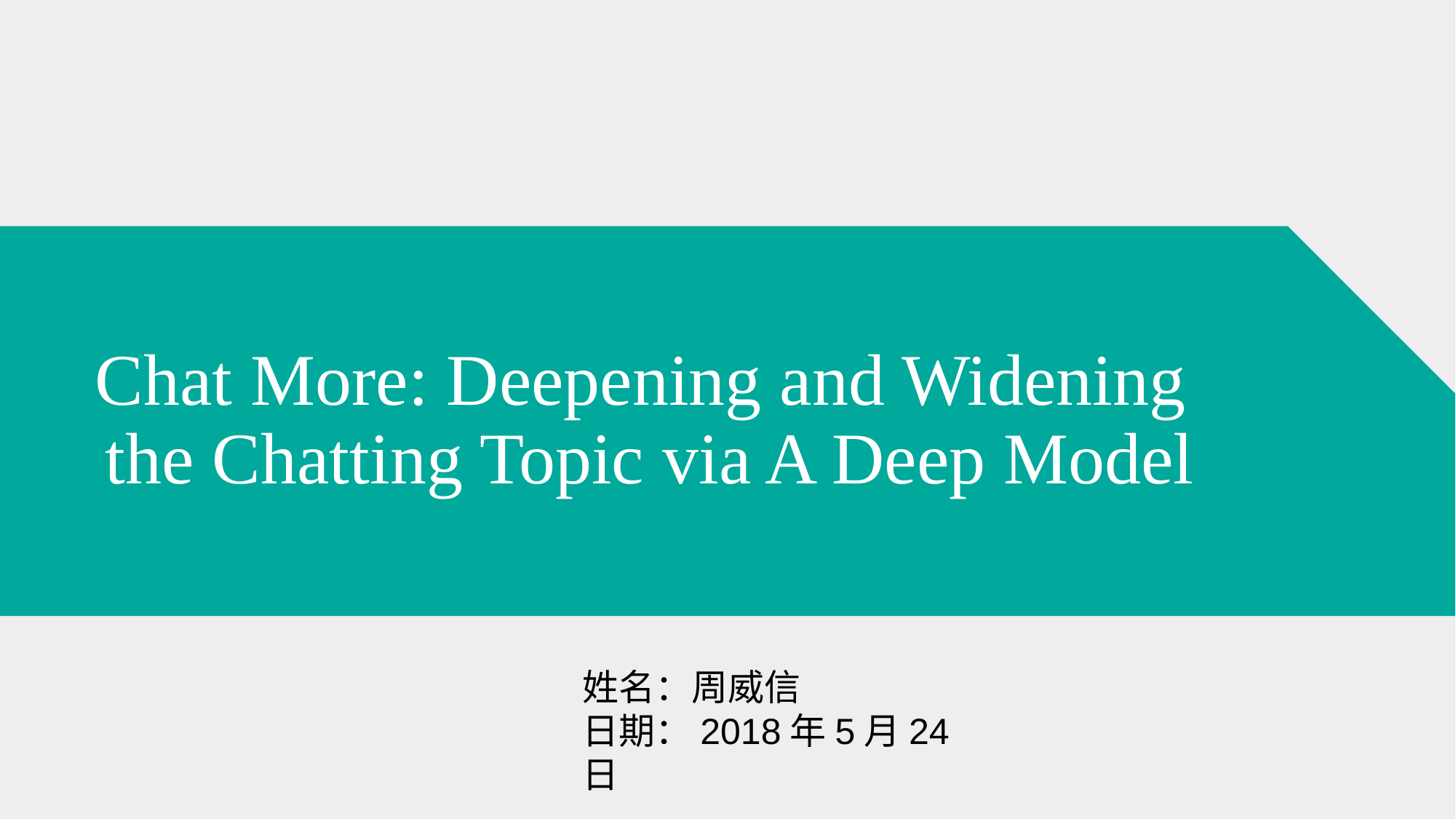

# Chat More: Deepening and Widening the Chatting Topic via A Deep Model
姓名：周威信
日期：2018年5月24日